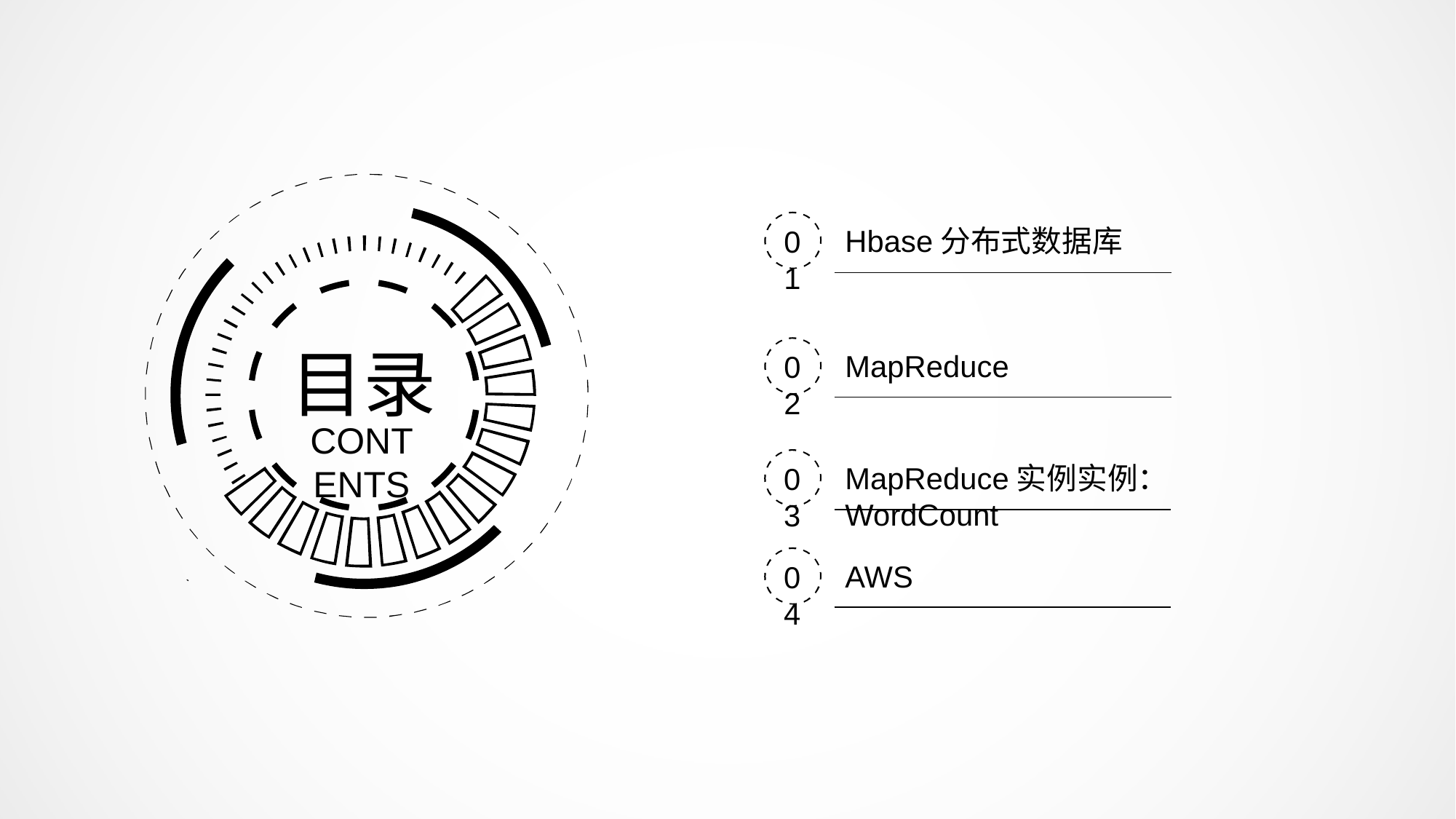

Hbase分布式数据库
01
目录

MapReduce
02
CONTENTS

MapReduce实例实例：WordCount
03

AWS
04